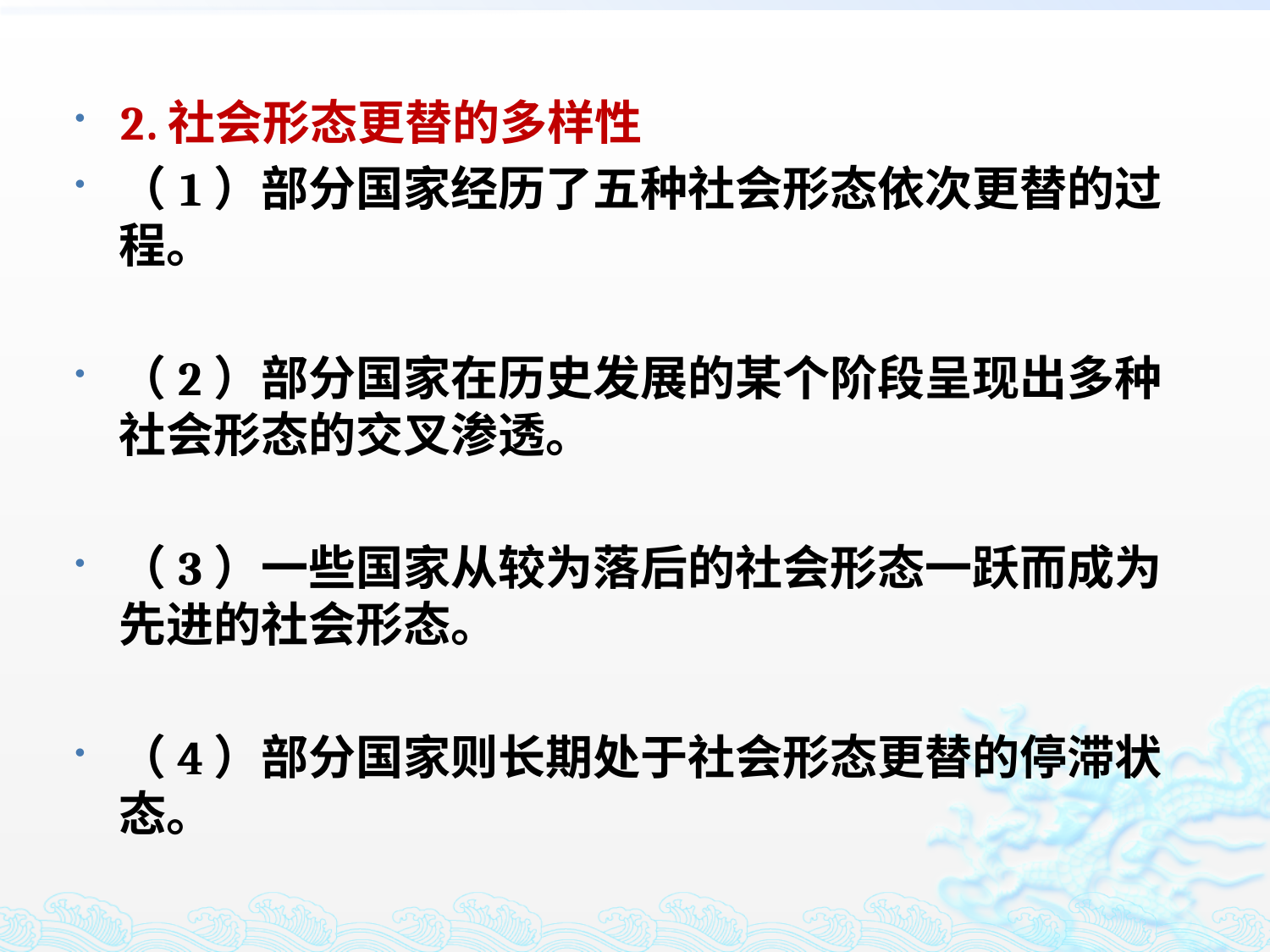

2.社会形态更替的多样性
（1）部分国家经历了五种社会形态依次更替的过程。

（2）部分国家在历史发展的某个阶段呈现出多种社会形态的交叉渗透。

（3）一些国家从较为落后的社会形态一跃而成为先进的社会形态。

（4）部分国家则长期处于社会形态更替的停滞状态。